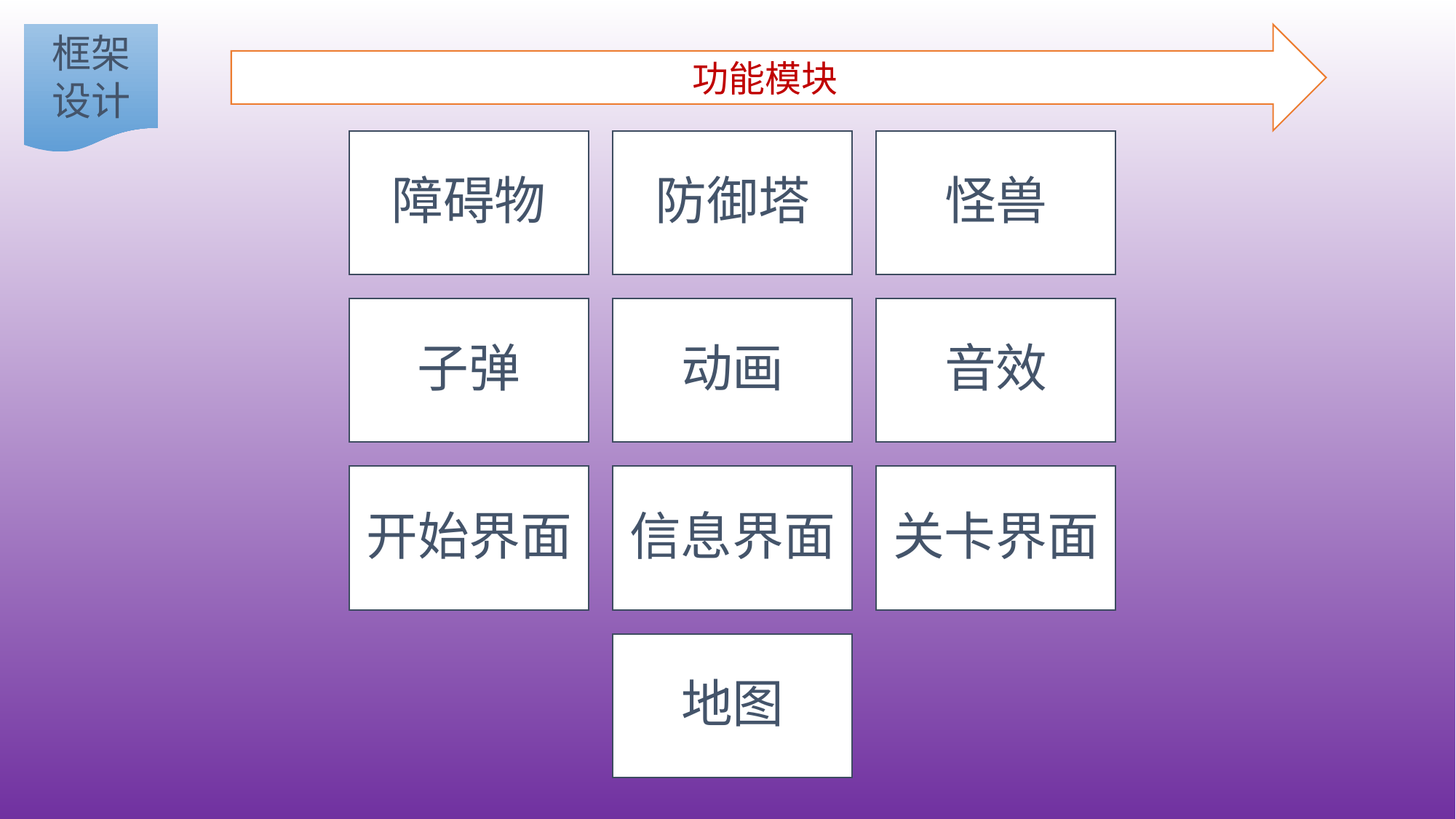

框架设计
功能模块
障碍物
防御塔
怪兽
子弹
动画
音效
开始界面
信息界面
关卡界面
地图